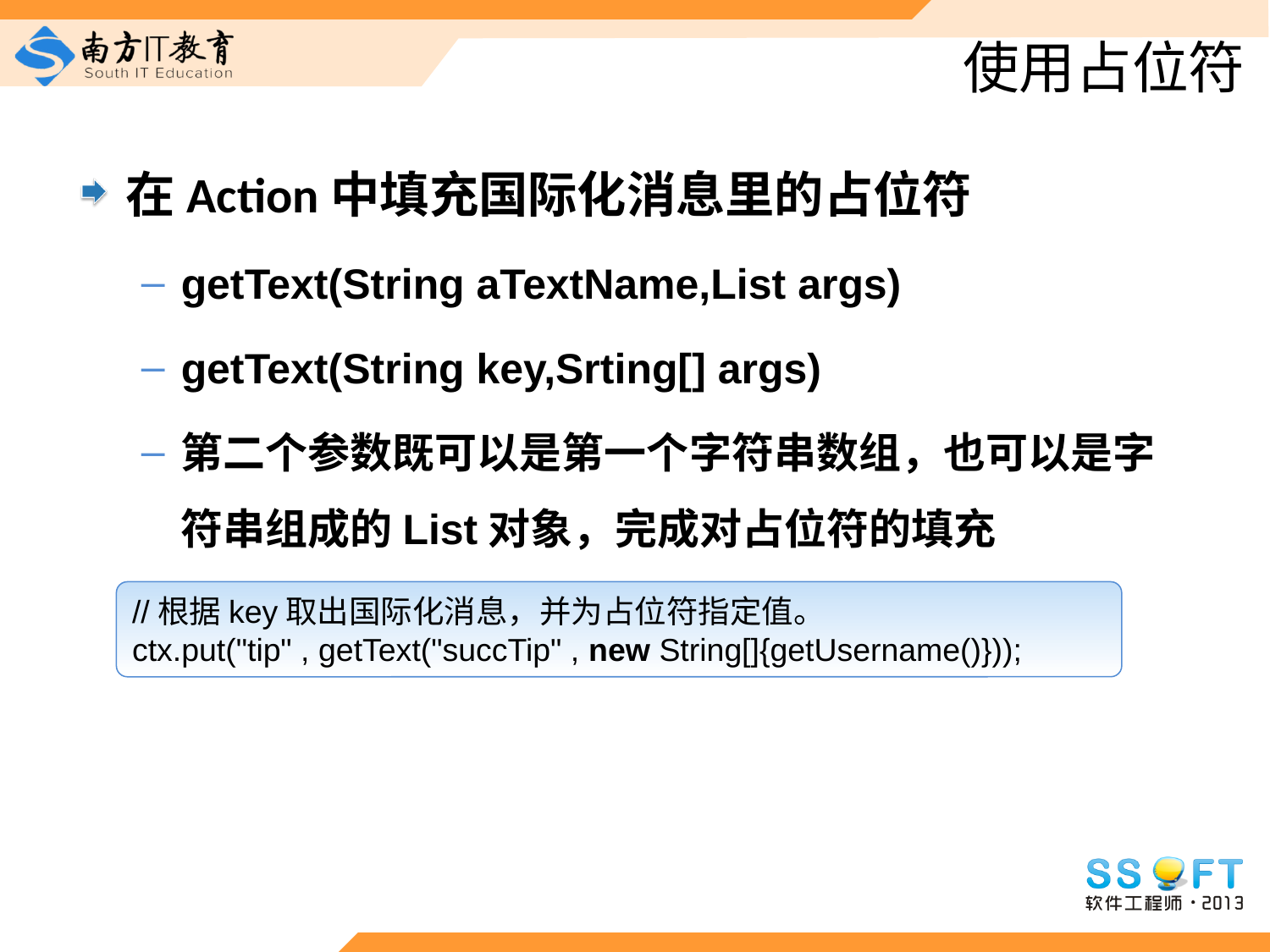

# 使用占位符
在Action中填充国际化消息里的占位符
getText(String aTextName,List args)
getText(String key,Srting[] args)
第二个参数既可以是第一个字符串数组，也可以是字符串组成的List对象，完成对占位符的填充

//根据key取出国际化消息，并为占位符指定值。
ctx.put("tip" , getText("succTip" , new String[]{getUsername()}));